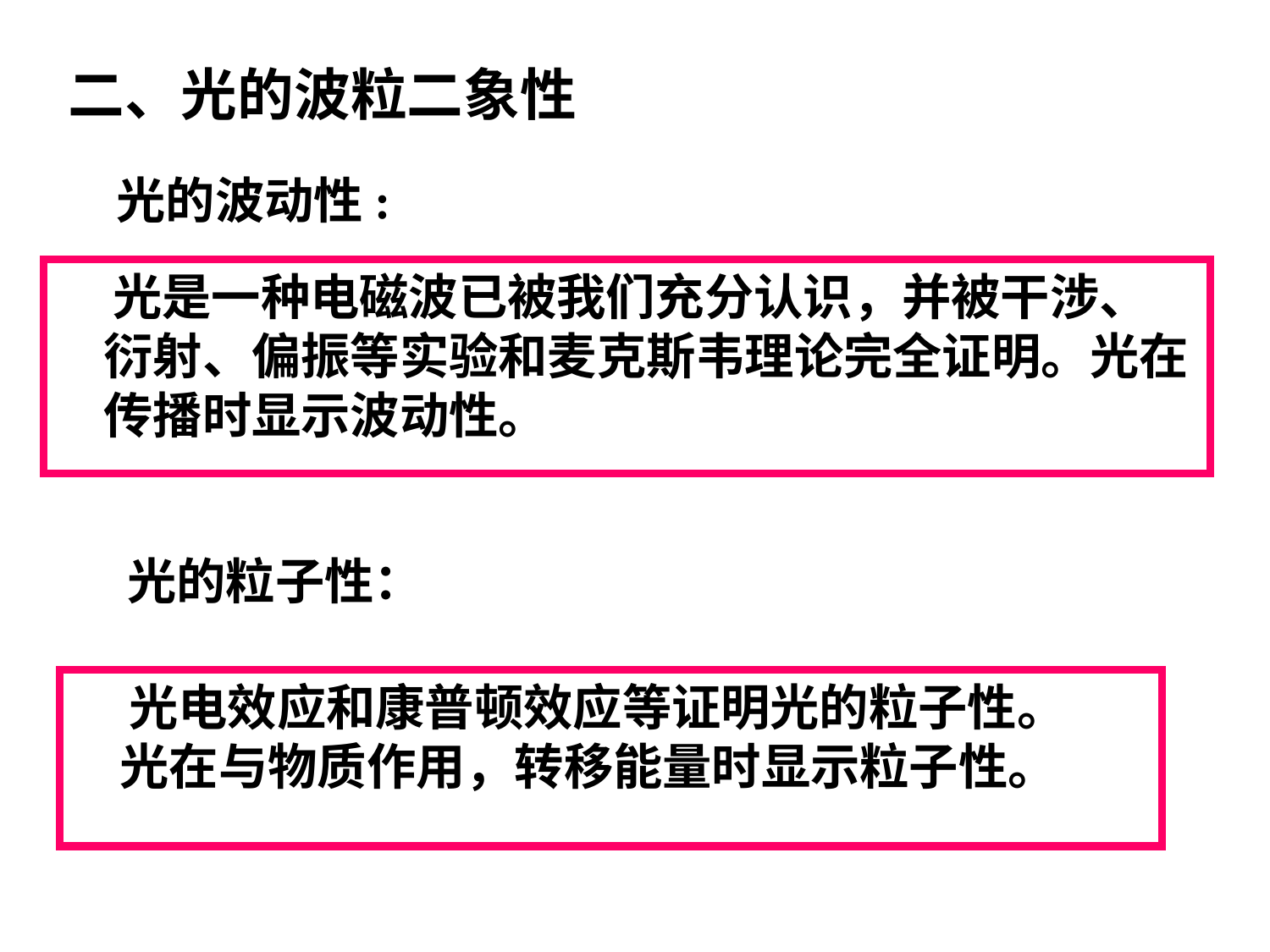

二、光的波粒二象性
光的波动性:
    光是一种电磁波已被我们充分认识，并被干涉、衍射、偏振等实验和麦克斯韦理论完全证明。光在传播时显示波动性。
光的粒子性：
    光电效应和康普顿效应等证明光的粒子性。
光在与物质作用，转移能量时显示粒子性。